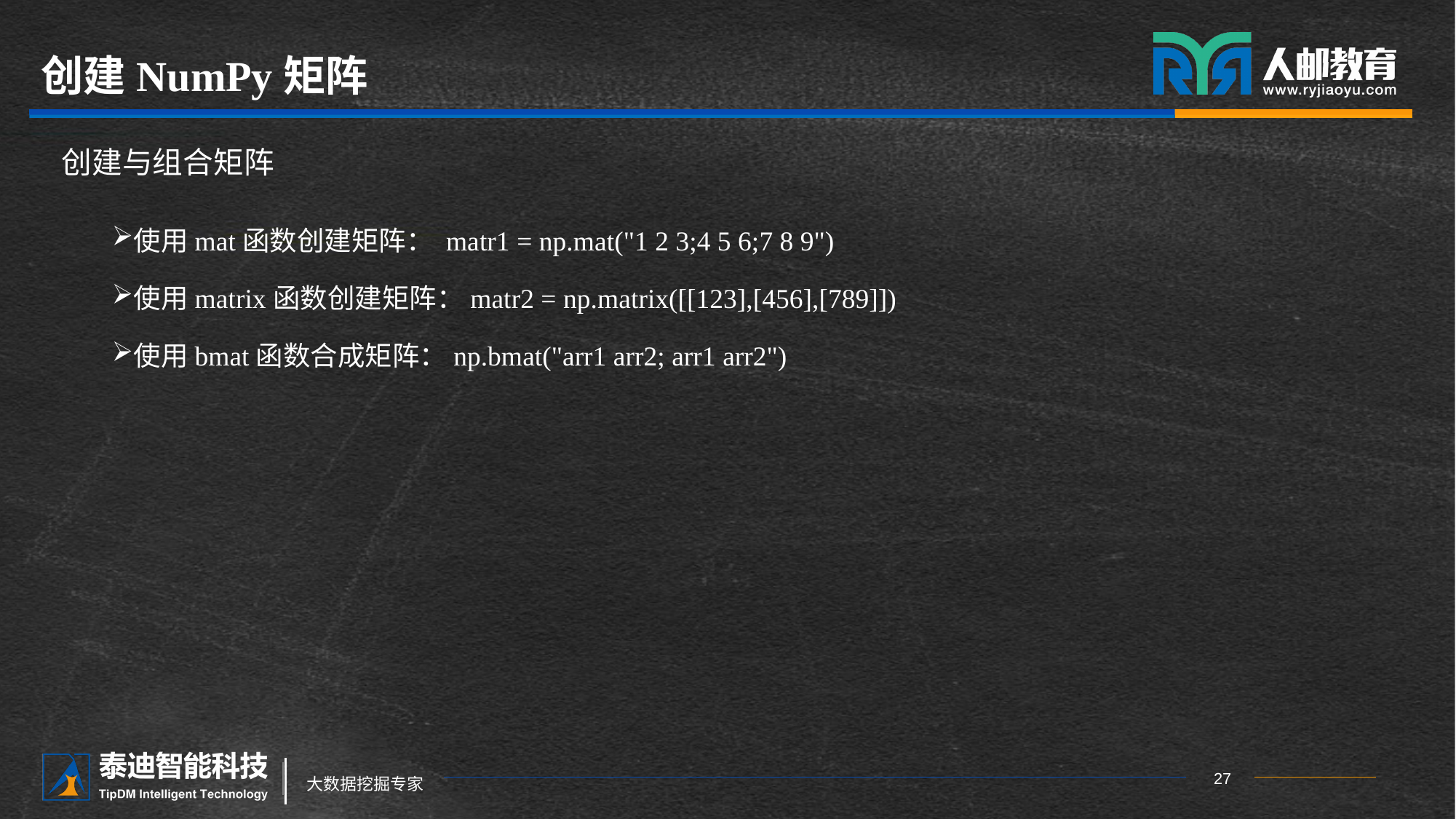

# 创建NumPy矩阵
创建与组合矩阵
使用mat函数创建矩阵： matr1 = np.mat("1 2 3;4 5 6;7 8 9")
使用matrix函数创建矩阵：matr2 = np.matrix([[123],[456],[789]])
使用bmat函数合成矩阵：np.bmat("arr1 arr2; arr1 arr2")